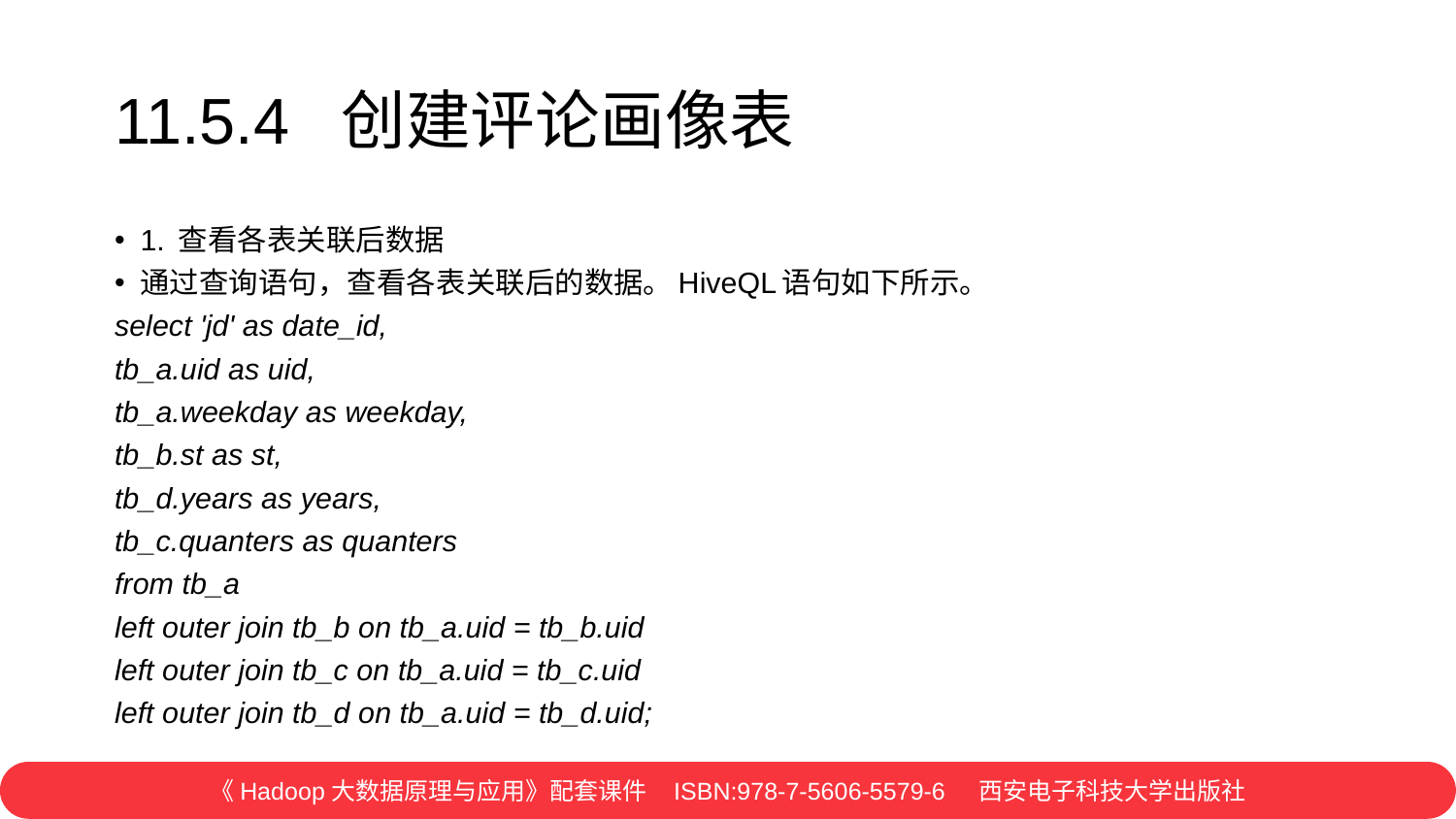

# 11.5.4  创建评论画像表
1. 查看各表关联后数据
通过查询语句，查看各表关联后的数据。HiveQL语句如下所示。
select 'jd' as date_id,
tb_a.uid as uid,
tb_a.weekday as weekday,
tb_b.st as st,
tb_d.years as years,
tb_c.quanters as quanters
from tb_a
left outer join tb_b on tb_a.uid = tb_b.uid
left outer join tb_c on tb_a.uid = tb_c.uid
left outer join tb_d on tb_a.uid = tb_d.uid;